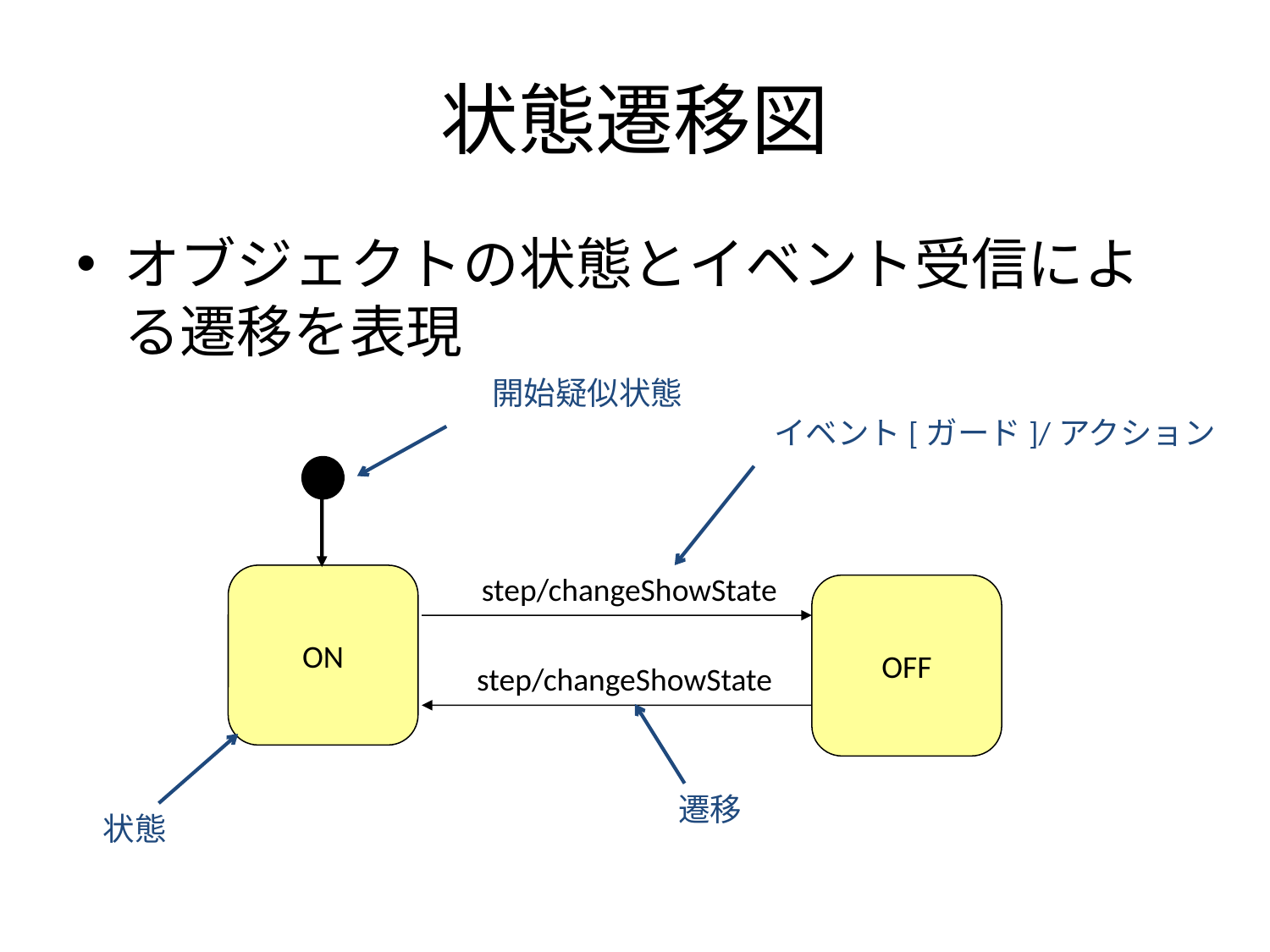

# 状態遷移図
オブジェクトの状態とイベント受信による遷移を表現
開始疑似状態
イベント[ガード]/アクション

step/changeShowState
ON
OFF

step/changeShowState

遷移
状態